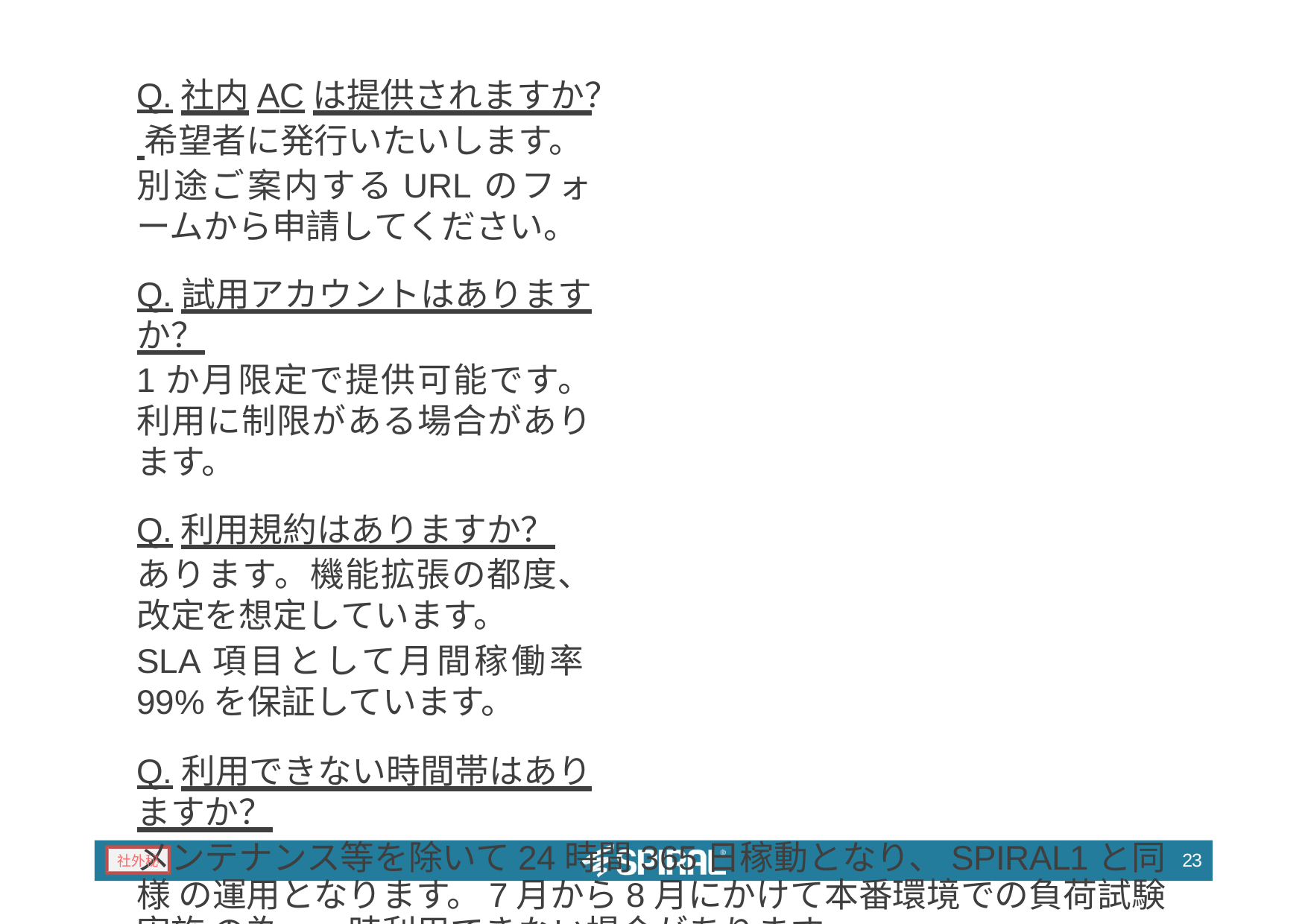

Q.社内ACは提供されますか？ 希望者に発行いたいします。
別途ご案内するURLのフォームから申請してください。
Q.試用アカウントはありますか？
1か月限定で提供可能です。利用に制限がある場合があります。
Q.利用規約はありますか？
あります。機能拡張の都度、改定を想定しています。
SLA項目として月間稼働率99%を保証しています。
Q.利用できない時間帯はありますか？
メンテナンス等を除いて24時間365日稼動となり、SPIRAL1と同様 の運用となります。7月から8月にかけて本番環境での負荷試験実施 の為、一時利用できない場合があります。
Q.サポートサイトなどはありますか？
立ち上げます。機能拡張に合わせ、コンテンツ拡充します。

23
社外秘